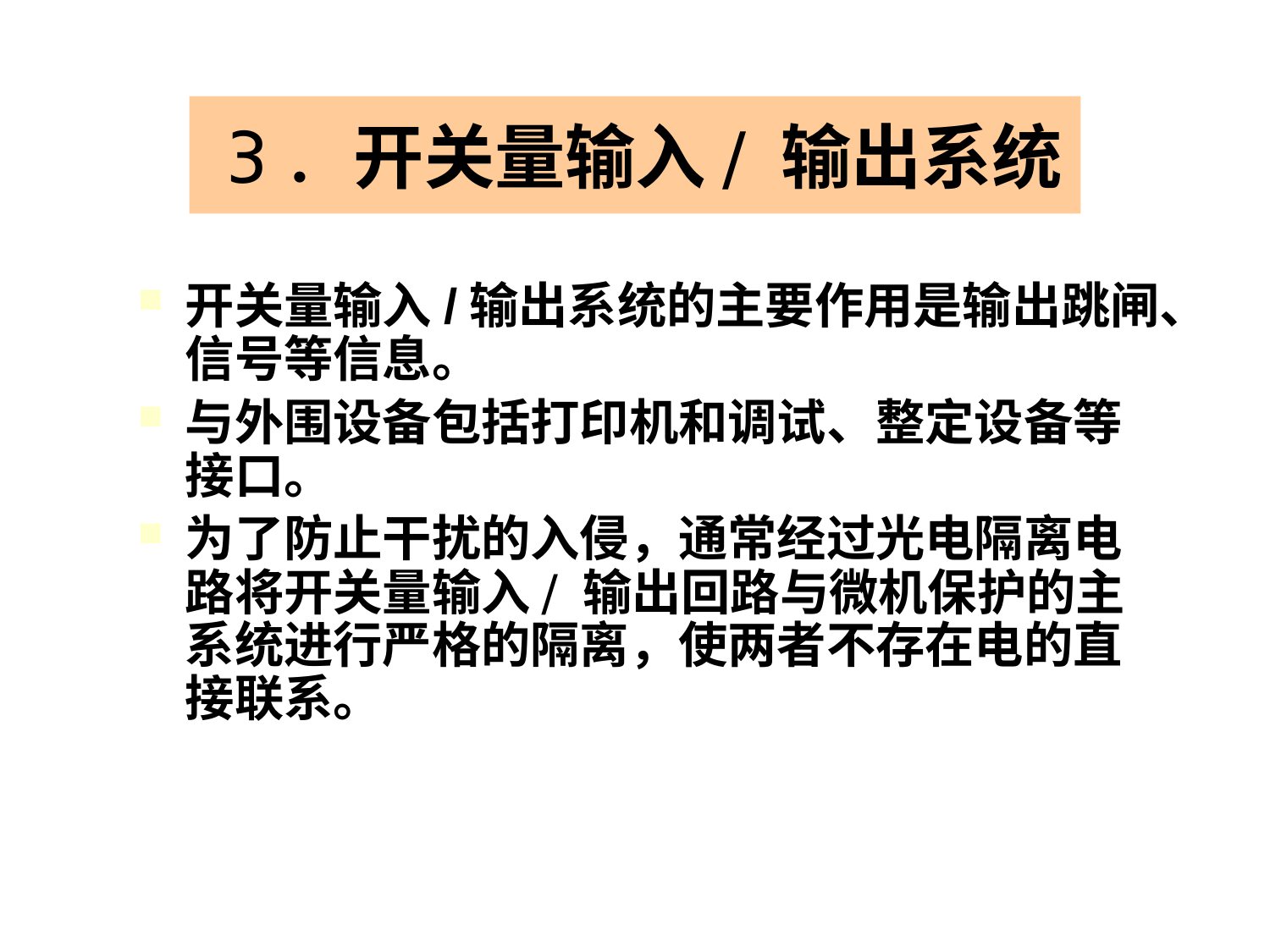

# 3．开关量输入/输出系统
开关量输入/输出系统的主要作用是输出跳闸、信号等信息。
与外围设备包括打印机和调试、整定设备等接口。
为了防止干扰的入侵，通常经过光电隔离电路将开关量输入/输出回路与微机保护的主系统进行严格的隔离，使两者不存在电的直接联系。